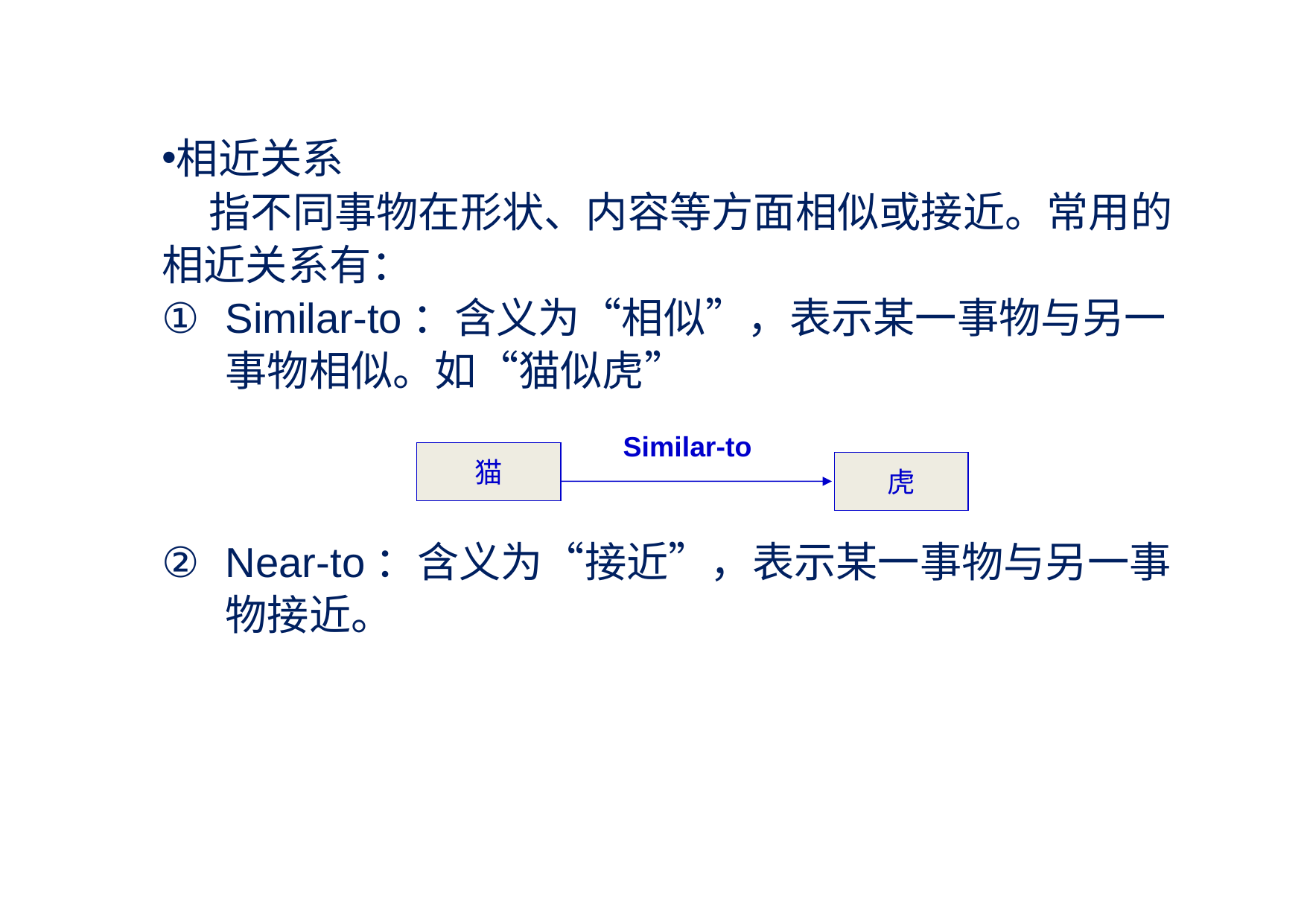

相近关系
    指不同事物在形状、内容等方面相似或接近。常用的相近关系有：
Similar-to：含义为“相似”，表示某一事物与另一事物相似。如“猫似虎”

Near-to：含义为“接近”，表示某一事物与另一事物接近。
Similar-to
猫

虎
85